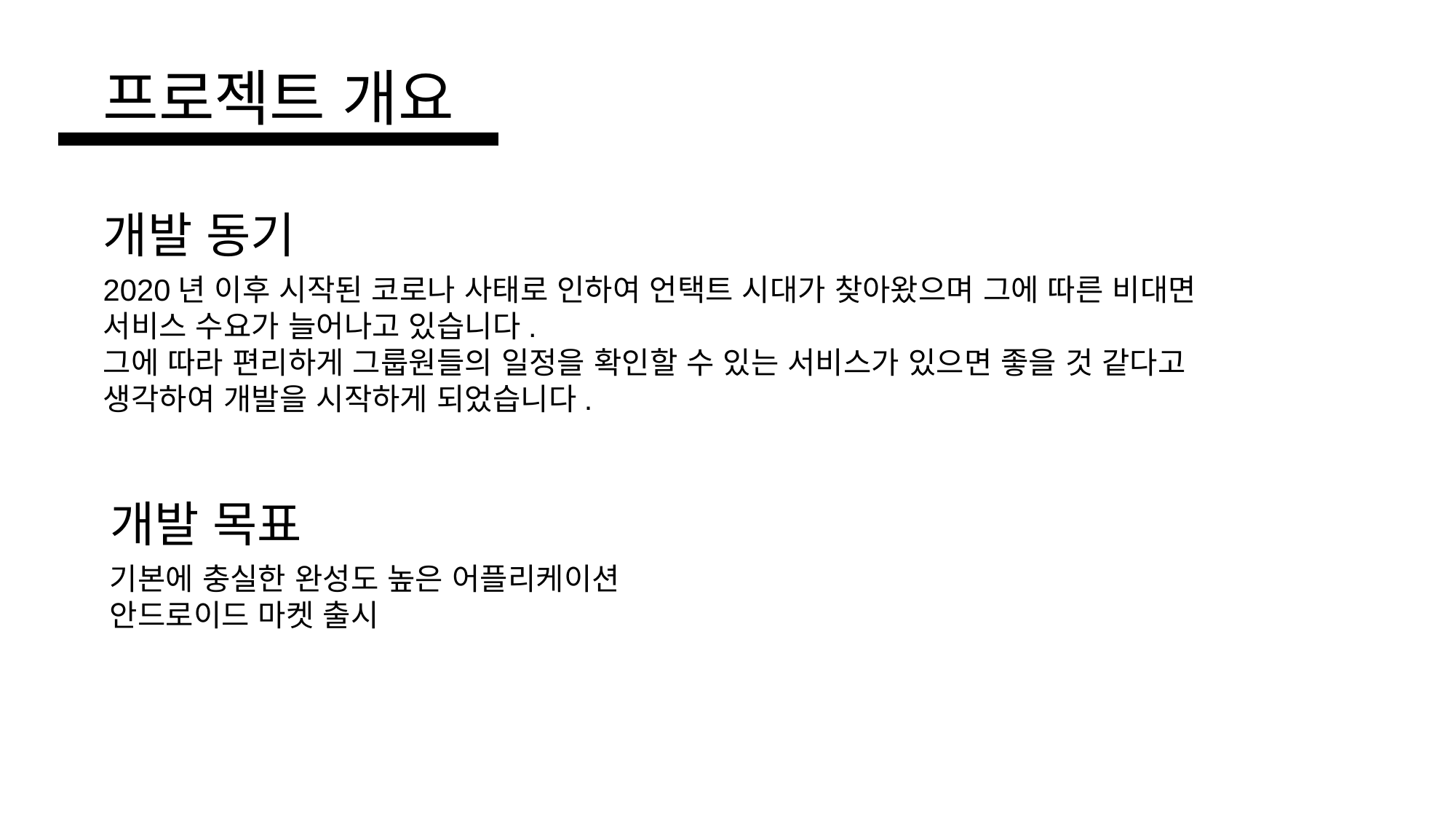

프로젝트 개요
개발 동기
2020년 이후 시작된 코로나 사태로 인하여 언택트 시대가 찾아왔으며 그에 따른 비대면 서비스 수요가 늘어나고 있습니다.
그에 따라 편리하게 그룹원들의 일정을 확인할 수 있는 서비스가 있으면 좋을 것 같다고 생각하여 개발을 시작하게 되었습니다.
개발 목표
기본에 충실한 완성도 높은 어플리케이션
안드로이드 마켓 출시